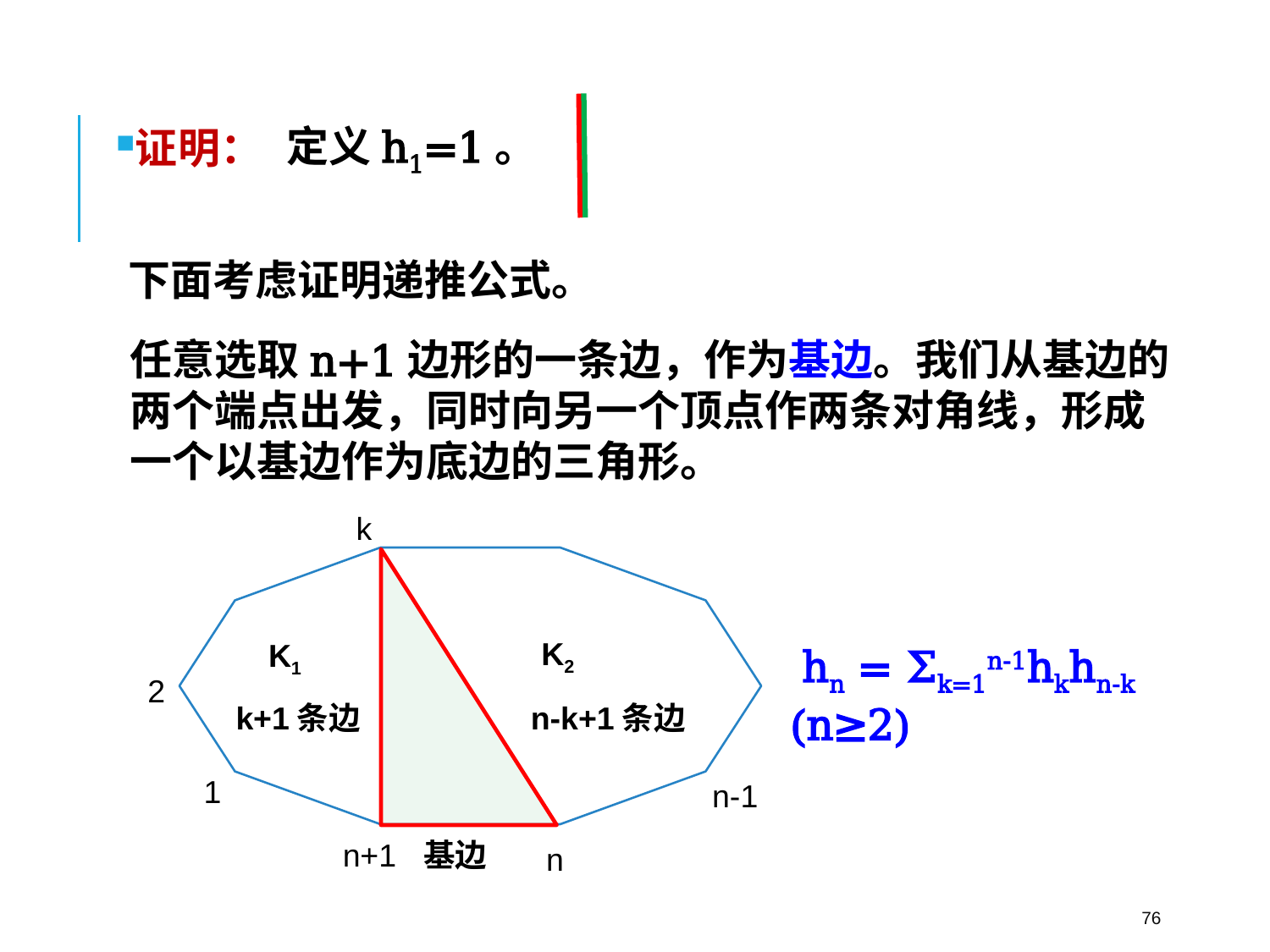

证明：
定义h1=1。
下面考虑证明递推公式。
任意选取n+1边形的一条边，作为基边。我们从基边的两个端点出发，同时向另一个顶点作两条对角线，形成一个以基边作为底边的三角形。
k

2
1
n-1
n+1
n

K2
K1
 hn = Σk=1n-1hkhn-k   (n≥2)
k+1条边
n-k+1条边
基边
76